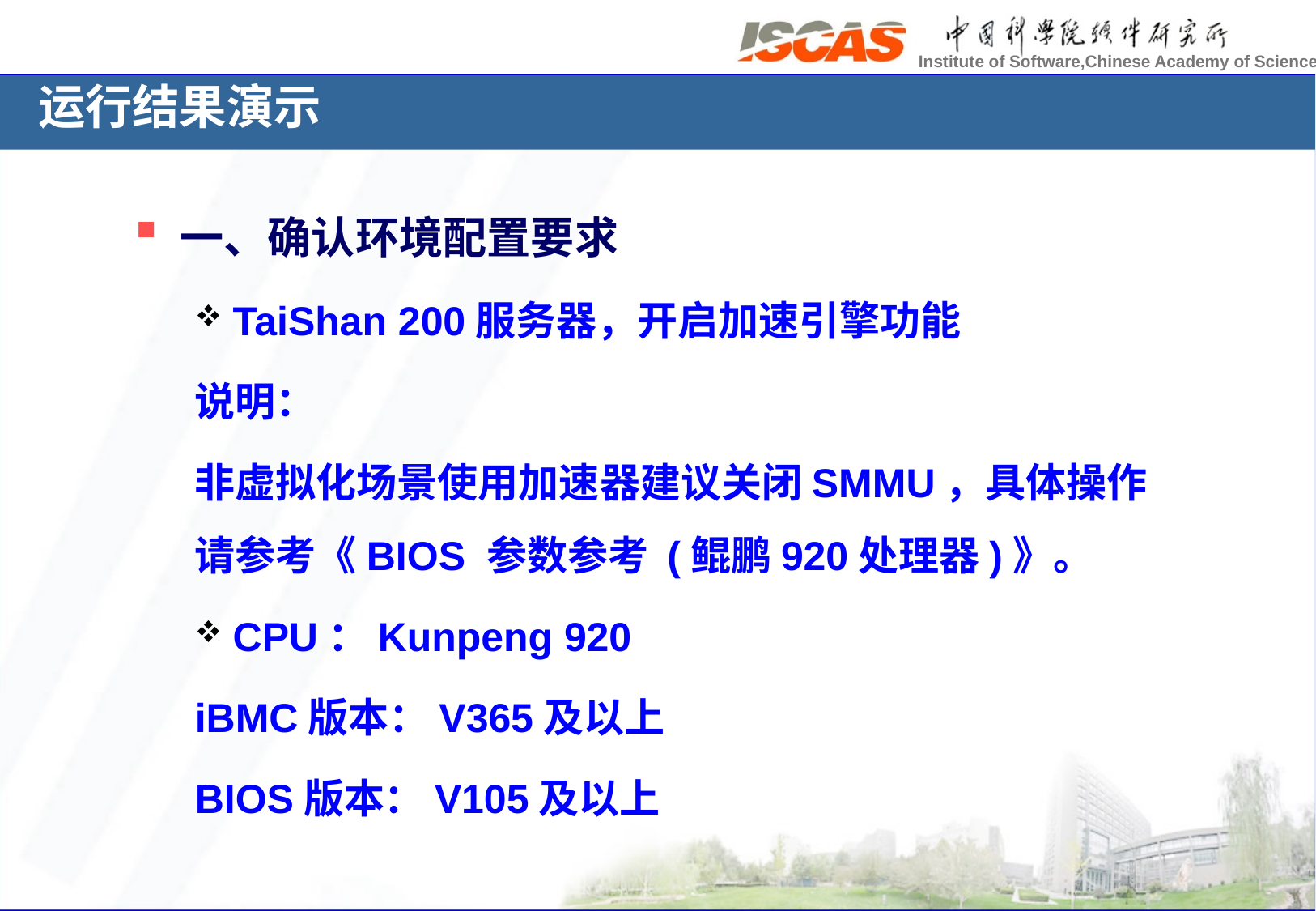

运行结果演示
一、确认环境配置要求
TaiShan 200服务器，开启加速引擎功能
说明：
非虚拟化场景使用加速器建议关闭SMMU，具体操作请参考《BIOS 参数参考 (鲲鹏920处理器)》。
CPU：Kunpeng 920
iBMC版本：V365及以上
BIOS版本：V105及以上